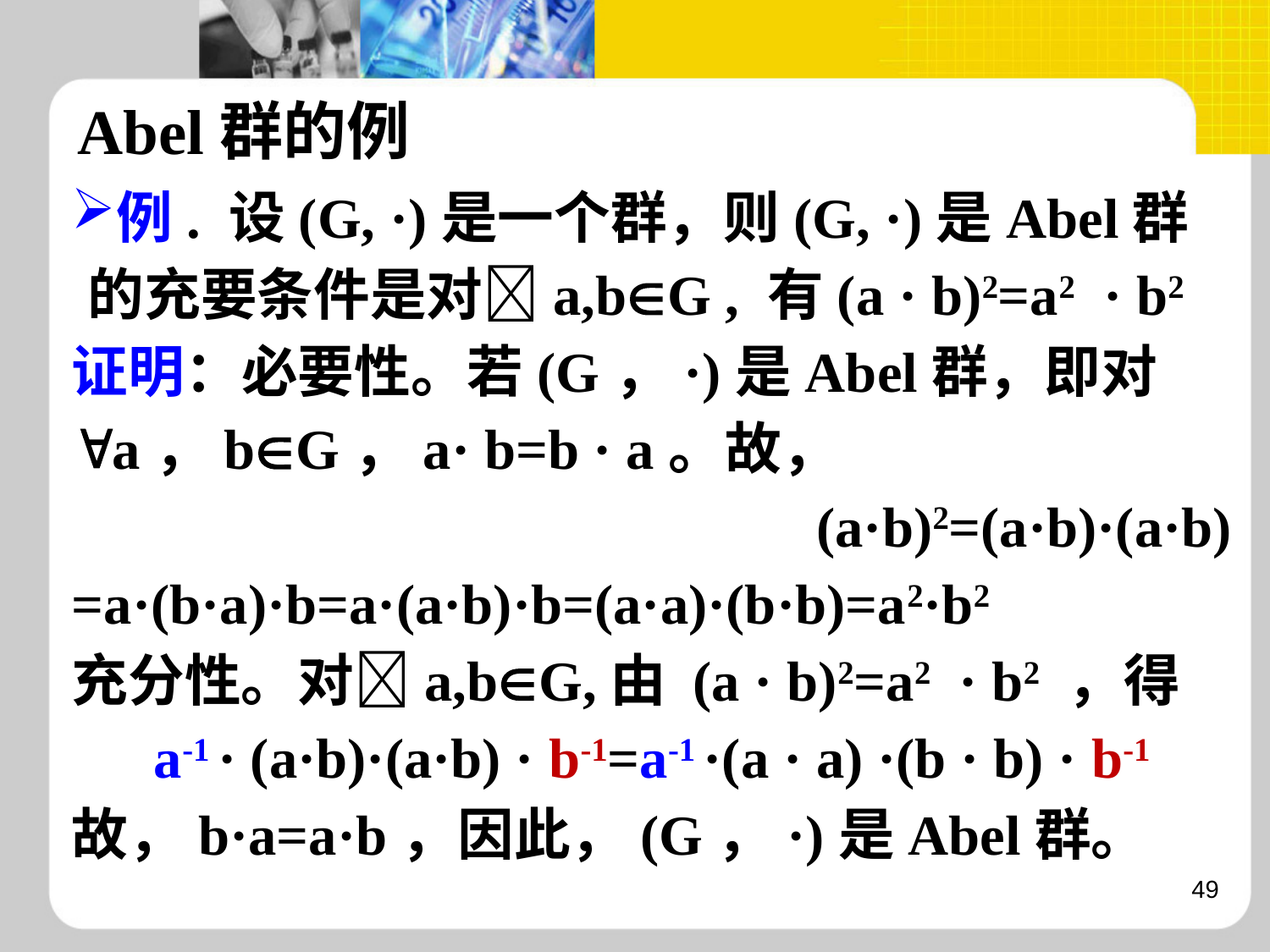

Abel群的例
例. 设(G, ·)是一个群，则(G, ·)是Abel群的充要条件是对∀a,b∈G , 有(a · b)2=a2  · b2
证明：必要性。若(G，·)是Abel群，即对
∀a，b∈G，a· b=b · a。故，
 (a·b)2=(a·b)·(a·b) =a·(b·a)·b=a·(a·b)·b=(a·a)·(b·b)=a2·b2
充分性。对∀a,b∈G,由 (a · b)2=a2  · b2 ，得
a-1 · (a·b)·(a·b) · b-1=a-1 ·(a · a) ·(b · b) · b-1
故，b·a=a·b，因此，(G，·)是Abel群。

49